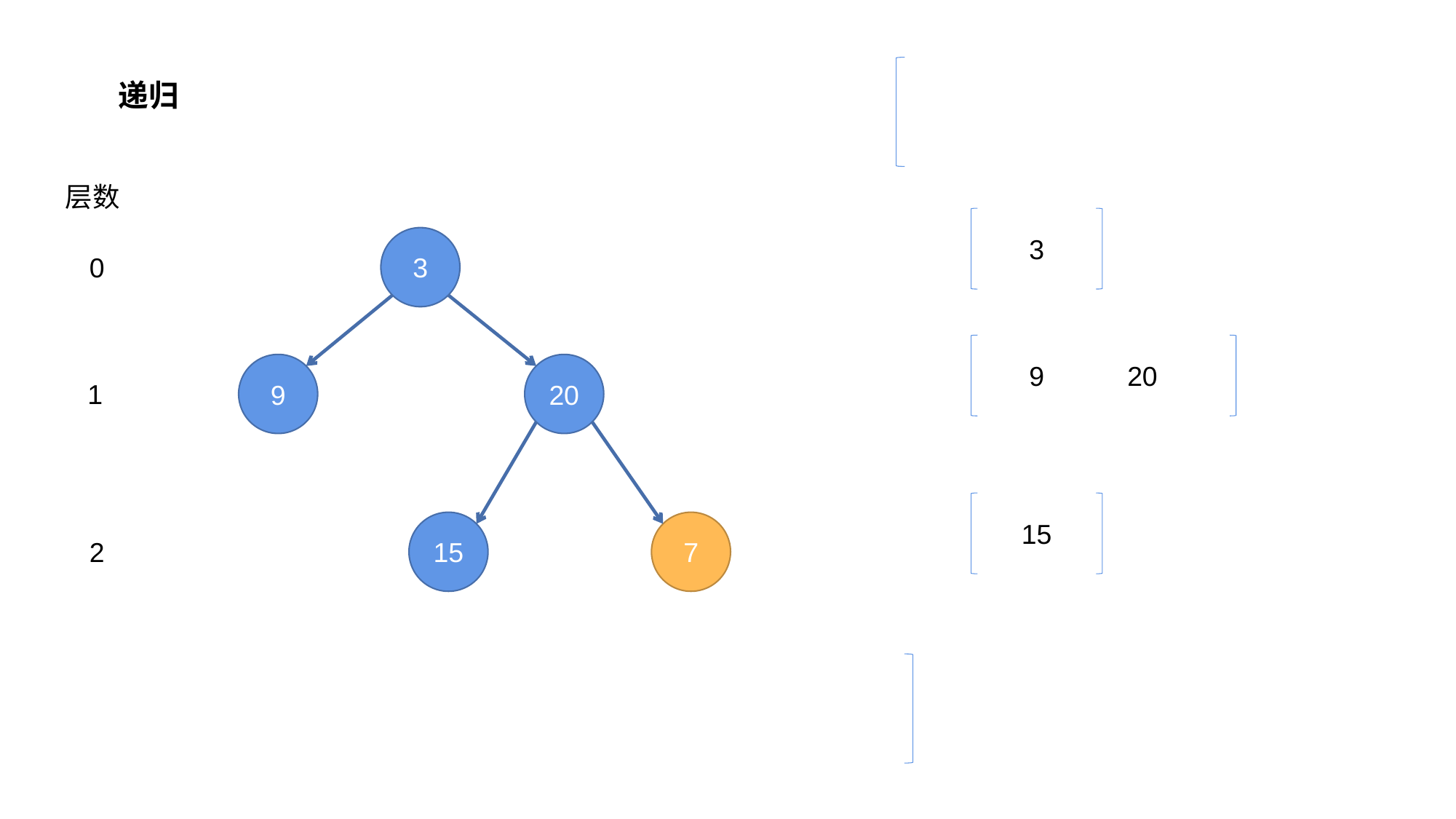

递归
层数
0
1
2

3
3

9
20
9
20

15
15
7